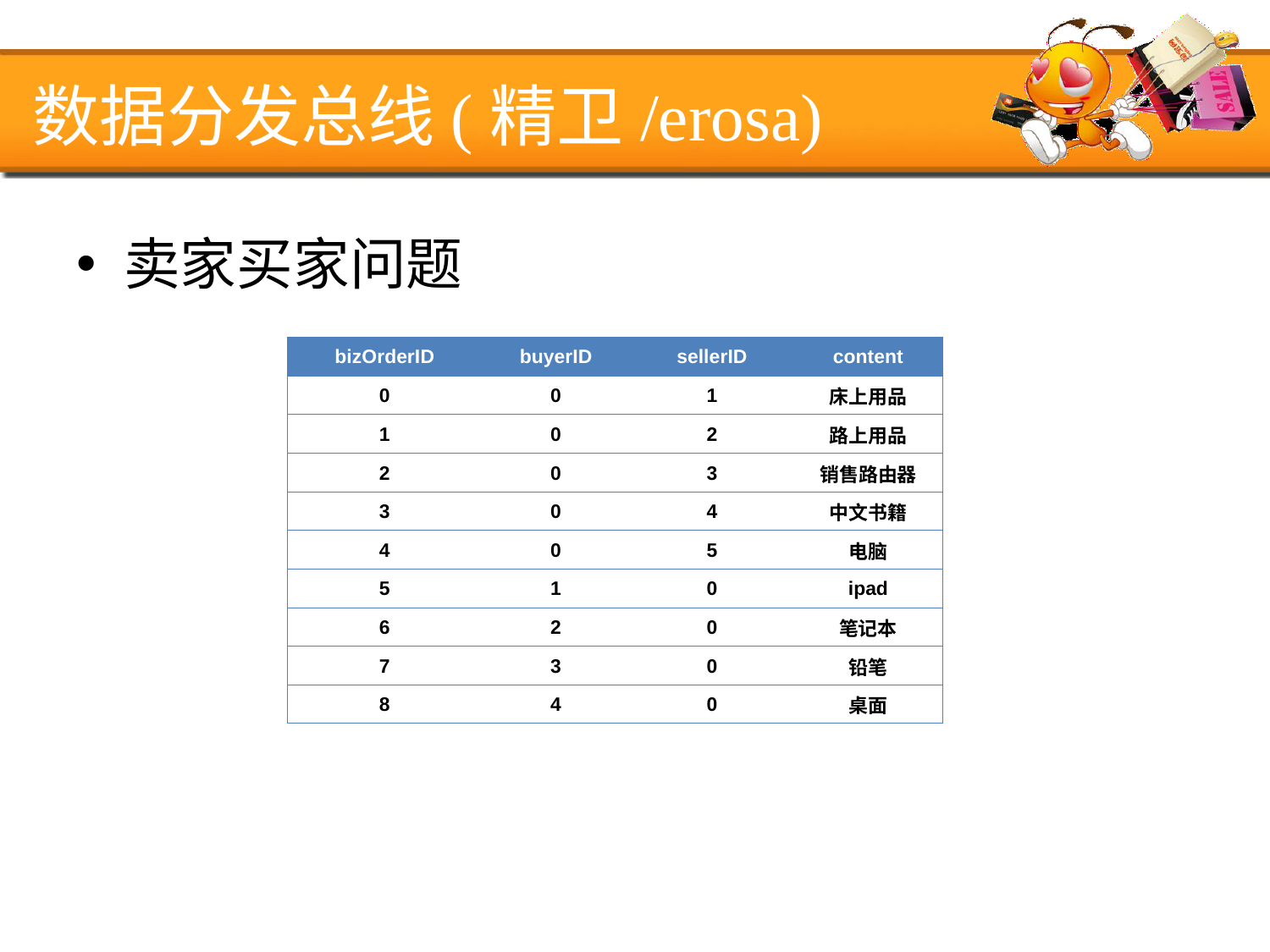

# 数据分发总线(精卫/erosa)
卖家买家问题

| bizOrderID | buyerID | sellerID | content |
| --- | --- | --- | --- |
| 0 | 0 | 1 | 床上用品 |
| 1 | 0 | 2 | 路上用品 |
| 2 | 0 | 3 | 销售路由器 |
| 3 | 0 | 4 | 中文书籍 |
| 4 | 0 | 5 | 电脑 |
| 5 | 1 | 0 | ipad |
| 6 | 2 | 0 | 笔记本 |
| 7 | 3 | 0 | 铅笔 |
| 8 | 4 | 0 | 桌面 |